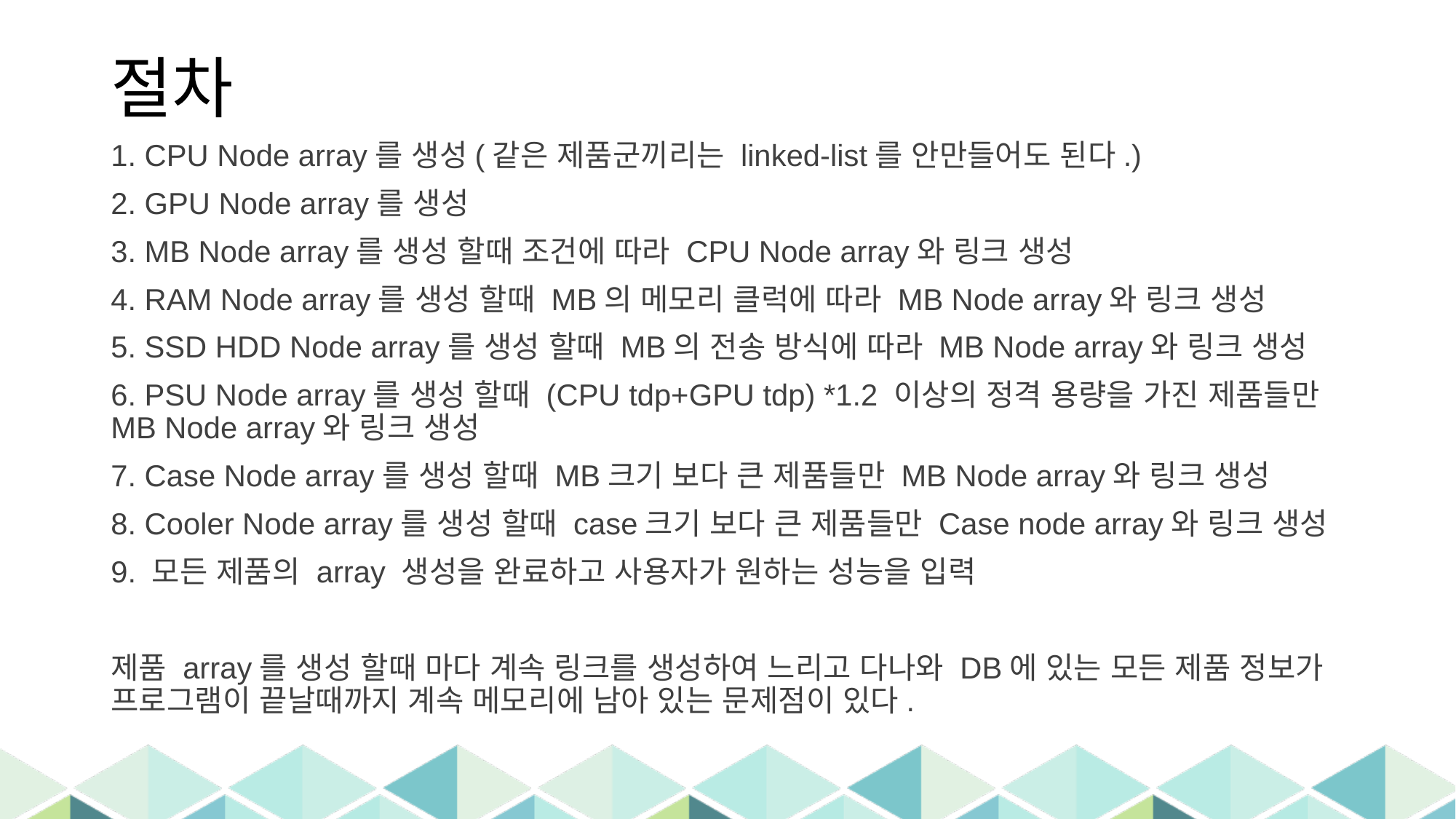

# 절차
1. CPU Node array를 생성(같은 제품군끼리는 linked-list를 안만들어도 된다.)
2. GPU Node array를 생성
3. MB Node array를 생성 할때 조건에 따라 CPU Node array와 링크 생성
4. RAM Node array를 생성 할때 MB의 메모리 클럭에 따라 MB Node array와 링크 생성
5. SSD HDD Node array를 생성 할때 MB의 전송 방식에 따라 MB Node array와 링크 생성
6. PSU Node array를 생성 할때 (CPU tdp+GPU tdp) *1.2 이상의 정격 용량을 가진 제품들만 MB Node array와 링크 생성
7. Case Node array를 생성 할때 MB크기 보다 큰 제품들만 MB Node array와 링크 생성
8. Cooler Node array를 생성 할때 case크기 보다 큰 제품들만 Case node array와 링크 생성
9. 모든 제품의 array 생성을 완료하고 사용자가 원하는 성능을 입력

제품 array를 생성 할때 마다 계속 링크를 생성하여 느리고 다나와 DB에 있는 모든 제품 정보가  프로그램이 끝날때까지 계속 메모리에 남아 있는 문제점이 있다.